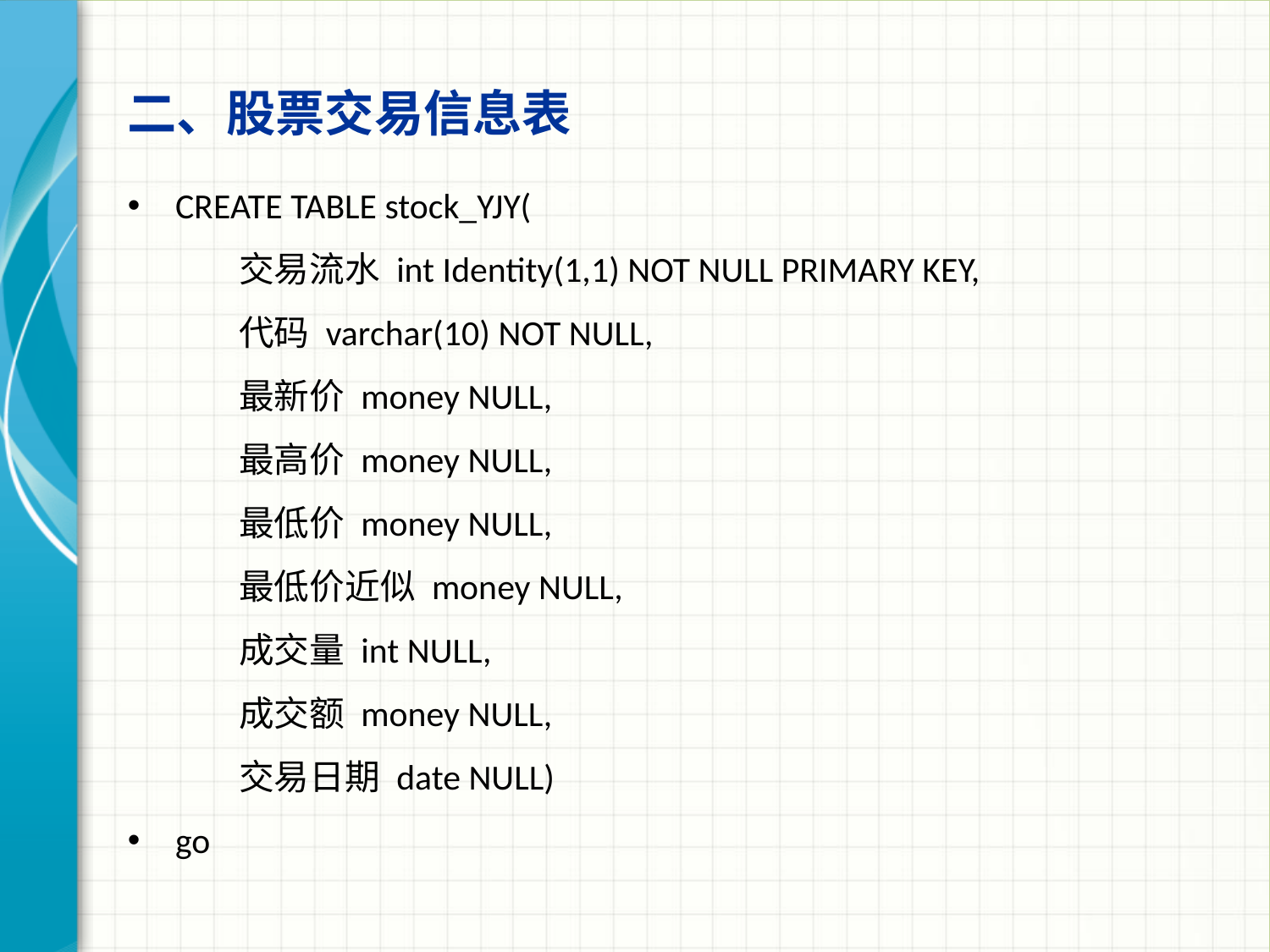

二、股票交易信息表
CREATE TABLE stock_YJY(
交易流水 int Identity(1,1) NOT NULL PRIMARY KEY,
代码 varchar(10) NOT NULL,
最新价 money NULL,
最高价 money NULL,
最低价 money NULL,
最低价近似 money NULL,
成交量 int NULL,
成交额 money NULL,
交易日期 date NULL)
go